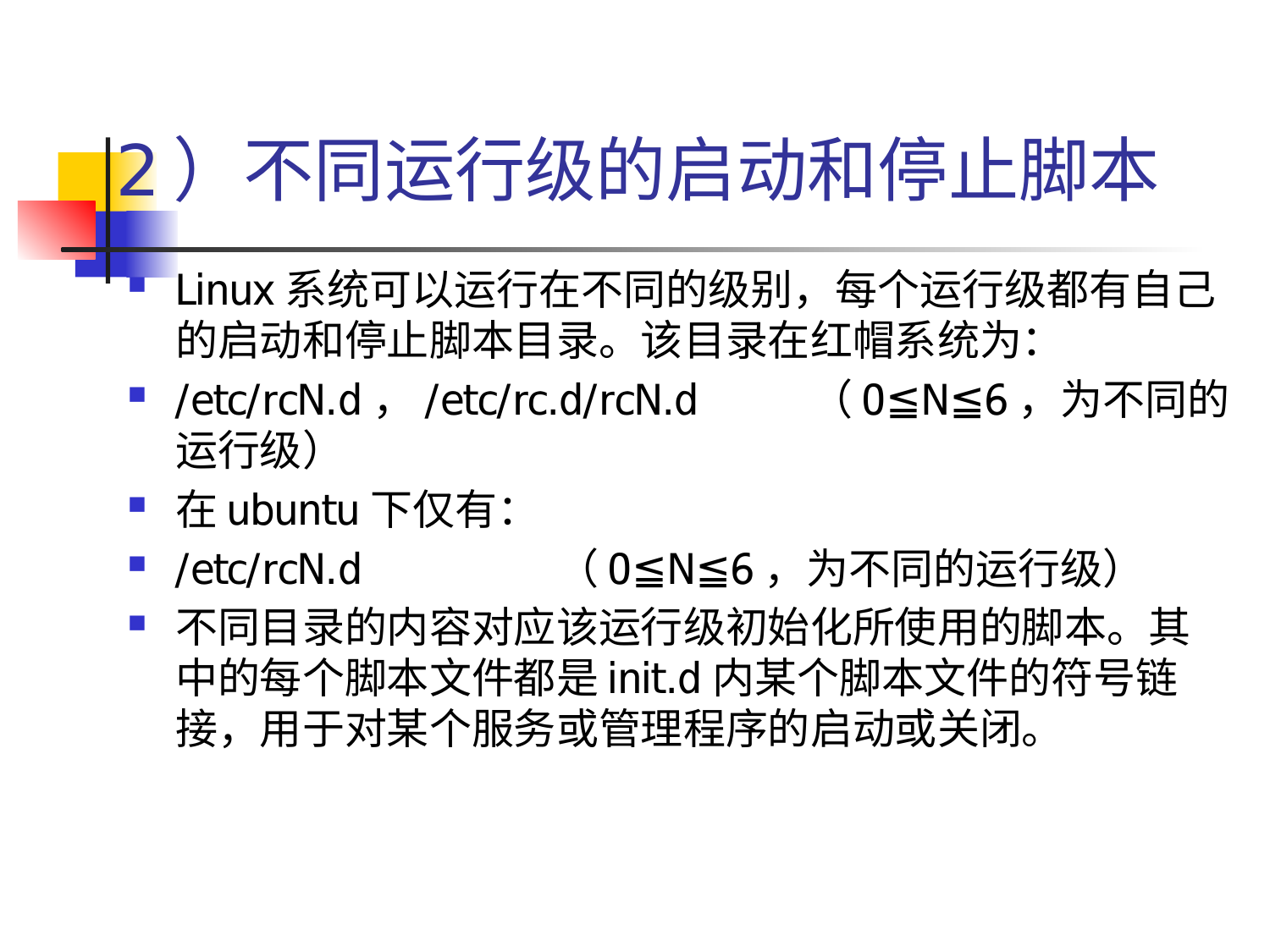

# 2）不同运行级的启动和停止脚本
Linux系统可以运行在不同的级别，每个运行级都有自己的启动和停止脚本目录。该目录在红帽系统为：
/etc/rcN.d，/etc/rc.d/rcN.d	（0≦N≦6，为不同的运行级）
在ubuntu下仅有：
/etc/rcN.d		（0≦N≦6，为不同的运行级）
不同目录的内容对应该运行级初始化所使用的脚本。其中的每个脚本文件都是init.d内某个脚本文件的符号链接，用于对某个服务或管理程序的启动或关闭。